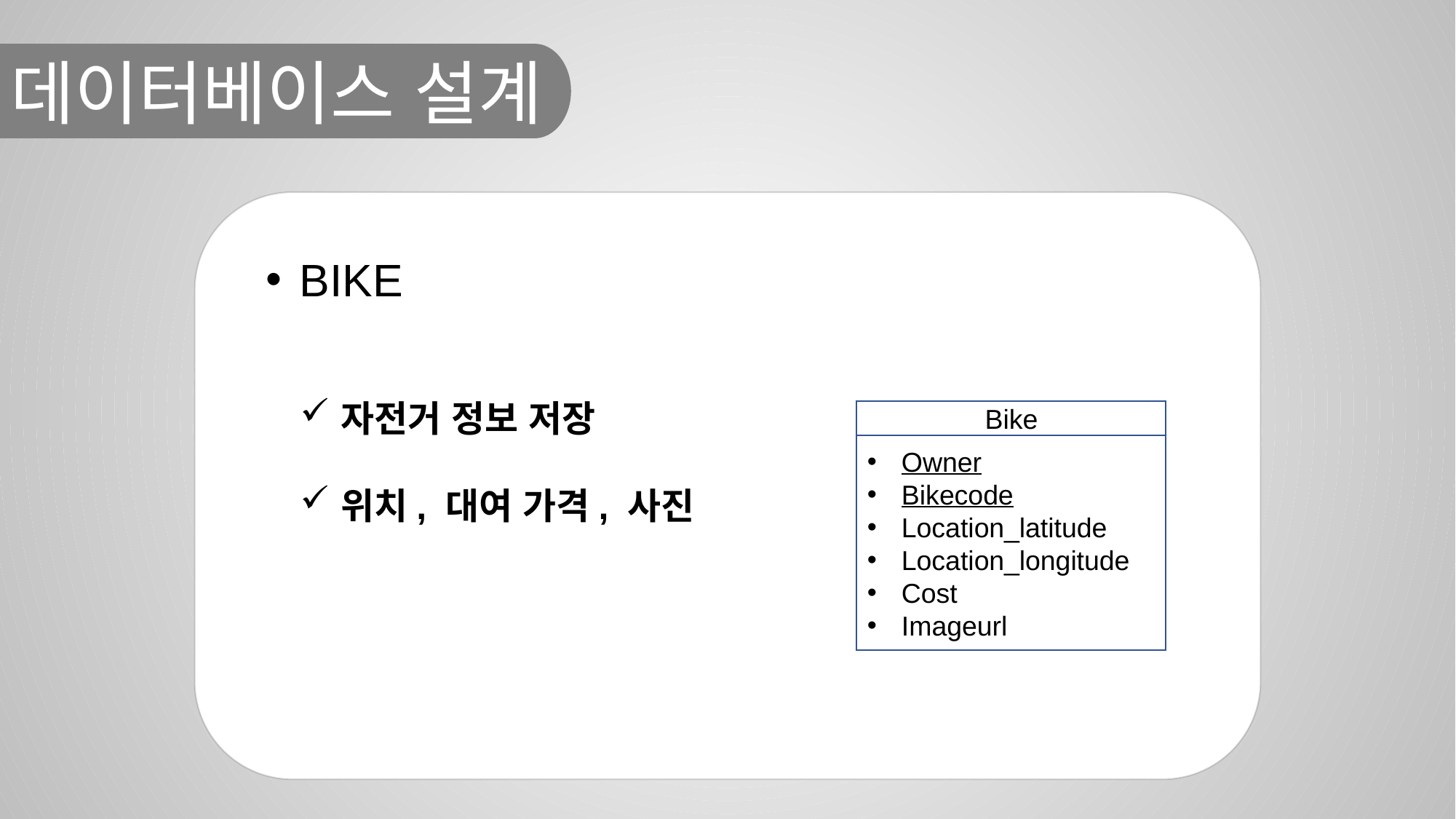

데이터베이스 설계

BIKE
자전거 정보 저장

위치, 대여 가격, 사진
Bike
Owner
Bikecode
Location_latitude
Location_longitude
Cost
Imageurl